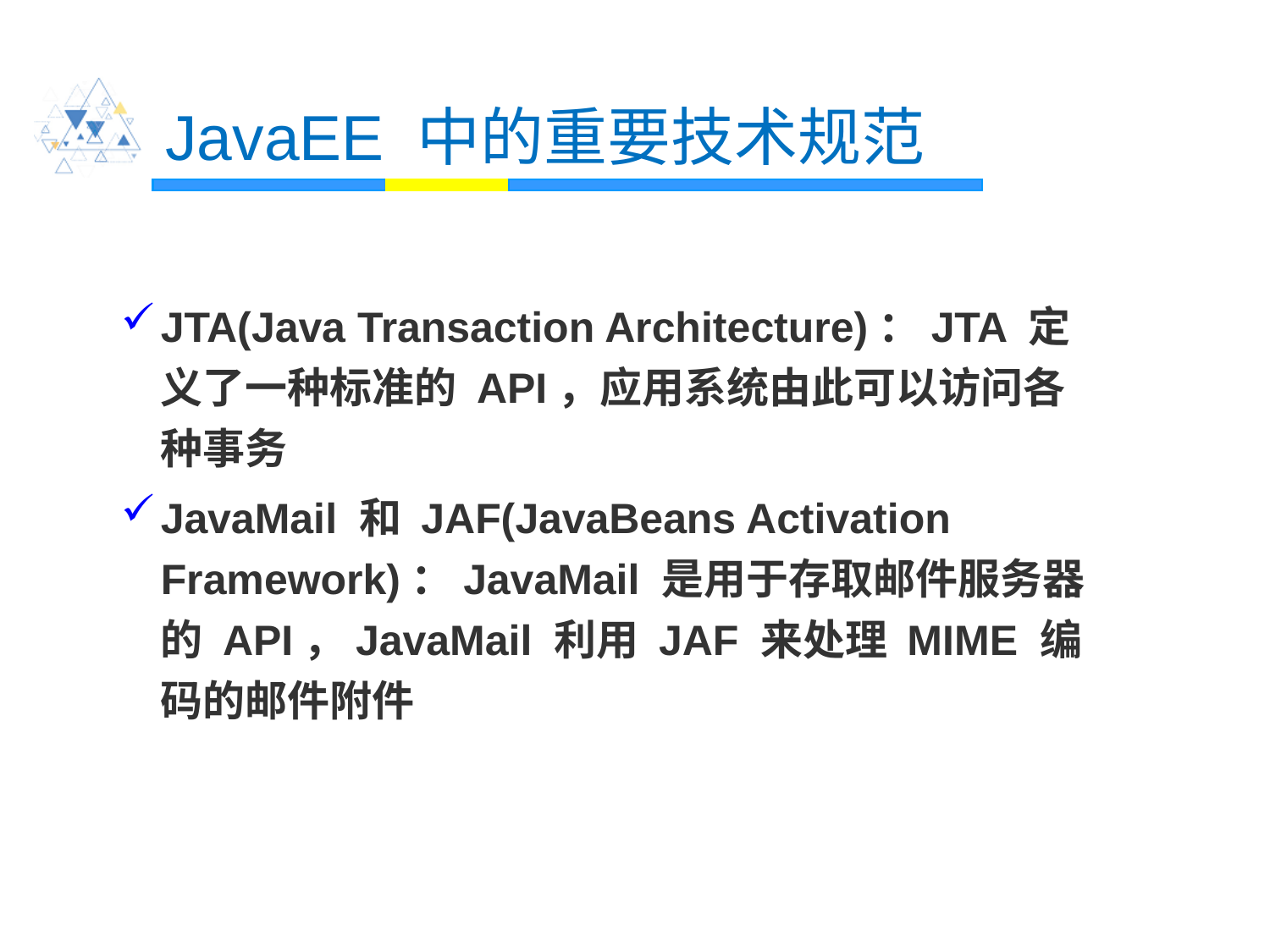

# JavaEE 中的重要技术规范

JTA(Java Transaction Architecture)：JTA 定义了一种标准的 API，应用系统由此可以访问各种事务
JavaMail 和 JAF(JavaBeans Activation Framework)：JavaMail 是用于存取邮件服务器的 API，JavaMail 利用 JAF 来处理 MIME 编码的邮件附件